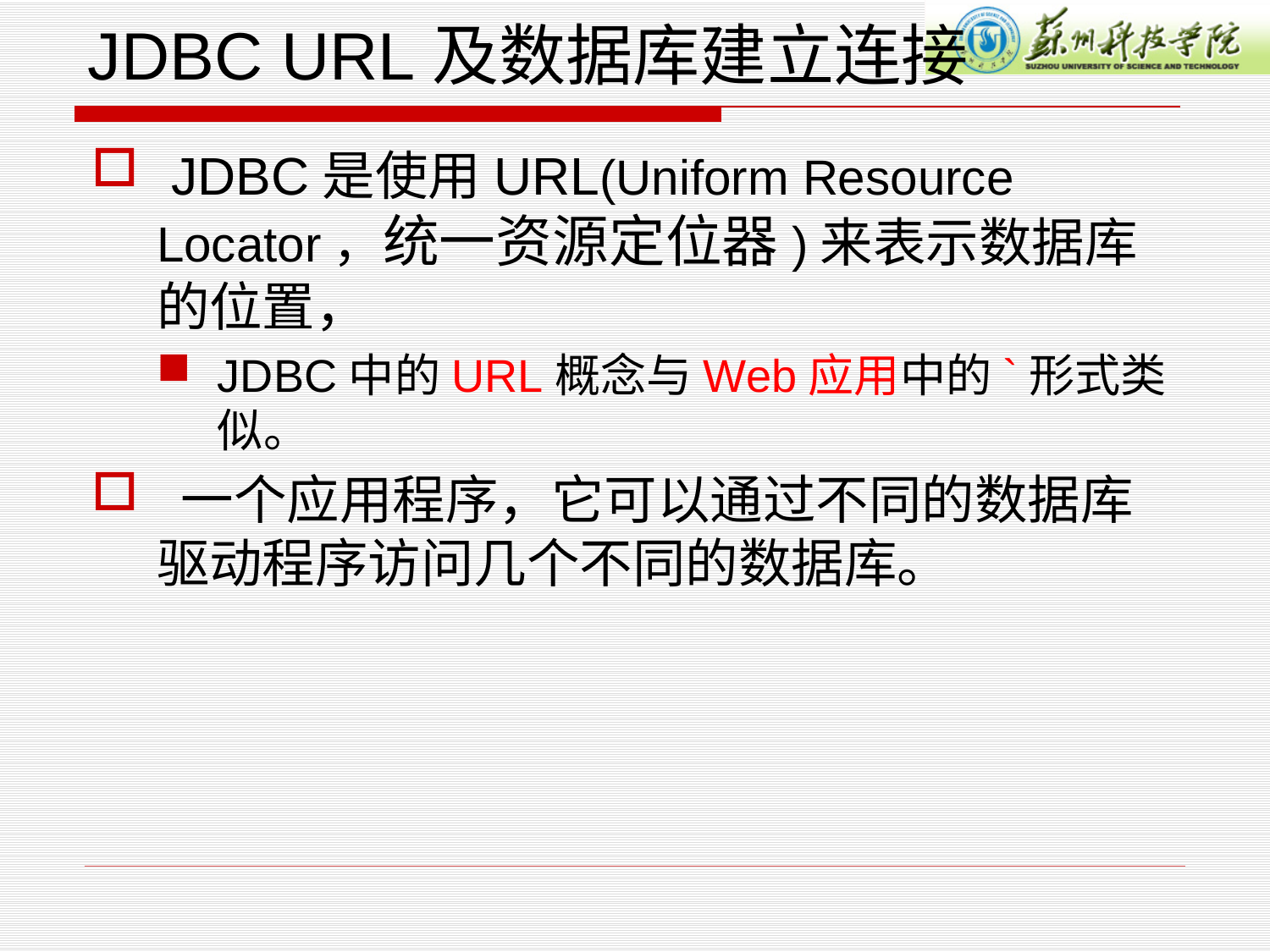

# JDBC URL及数据库建立连接
 JDBC是使用URL(Uniform Resource Locator，统一资源定位器)来表示数据库的位置，
JDBC中的URL概念与Web应用中的`形式类似。
 一个应用程序，它可以通过不同的数据库驱动程序访问几个不同的数据库。